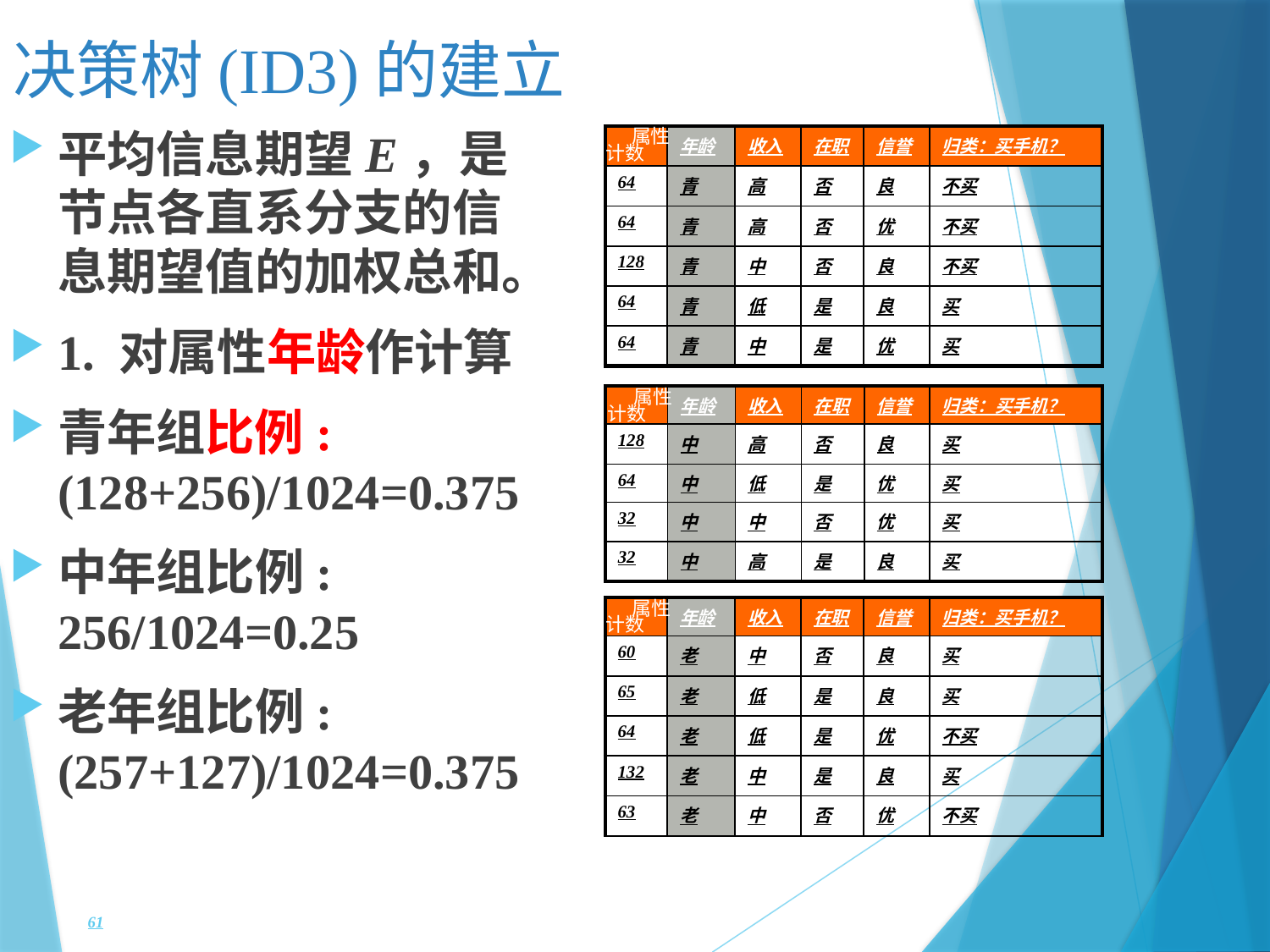

决策树(ID3)的建立
平均信息期望E，是节点各直系分支的信息期望值的加权总和。
1. 对属性年龄作计算
青年组比例: (128+256)/1024=0.375
中年组比例: 256/1024=0.25
老年组比例: (257+127)/1024=0.375
属性
计数
|  | 年龄 | 收入 | 在职 | 信誉 | 归类：买手机？ |
| --- | --- | --- | --- | --- | --- |
| 64 | 青 | 高 | 否 | 良 | 不买 |
| 64 | 青 | 高 | 否 | 优 | 不买 |
| 128 | 青 | 中 | 否 | 良 | 不买 |
| 64 | 青 | 低 | 是 | 良 | 买 |
| 64 | 青 | 中 | 是 | 优 | 买 |
属性
计数
|  | 年龄 | 收入 | 在职 | 信誉 | 归类：买手机？ |
| --- | --- | --- | --- | --- | --- |
| 128 | 中 | 高 | 否 | 良 | 买 |
| 64 | 中 | 低 | 是 | 优 | 买 |
| 32 | 中 | 中 | 否 | 优 | 买 |
| 32 | 中 | 高 | 是 | 良 | 买 |
属性
计数
|  | 年龄 | 收入 | 在职 | 信誉 | 归类：买手机？ |
| --- | --- | --- | --- | --- | --- |
| 60 | 老 | 中 | 否 | 良 | 买 |
| 65 | 老 | 低 | 是 | 良 | 买 |
| 64 | 老 | 低 | 是 | 优 | 不买 |
| 132 | 老 | 中 | 是 | 良 | 买 |
| 63 | 老 | 中 | 否 | 优 | 不买 |
61